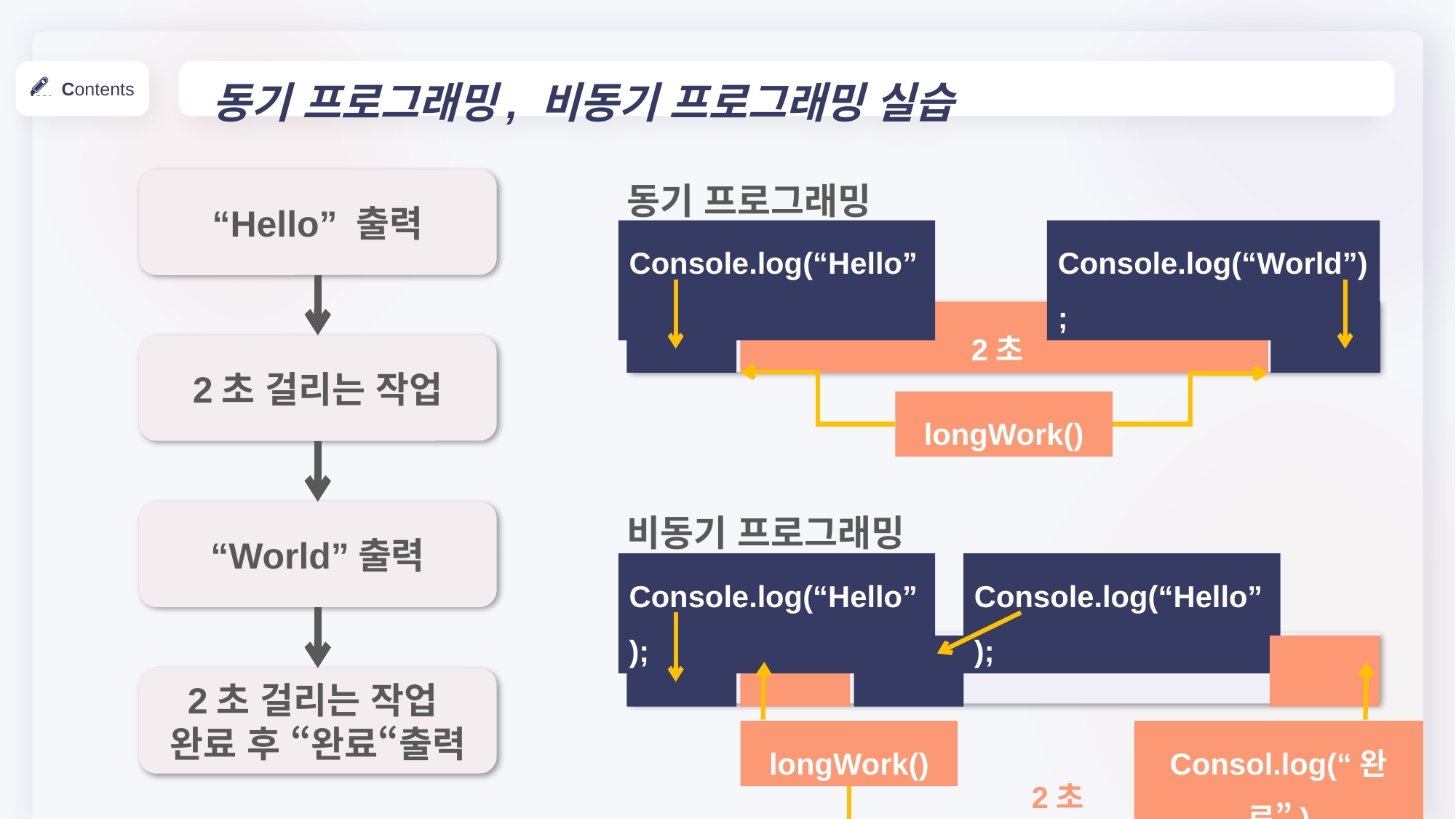

동기 프로그래밍, 비동기 프로그래밍 실습
Contents

동기 프로그래밍
“Hello” 출력
Console.log(“Hello”);
Console.log(“World”);

2초
2초 걸리는 작업
longWork()
비동기 프로그래밍
“World”출력
Console.log(“Hello”);
Console.log(“Hello”);

2초 걸리는 작업
완료 후 “완료“출력
longWork()
Consol.log(“완료”)
2초